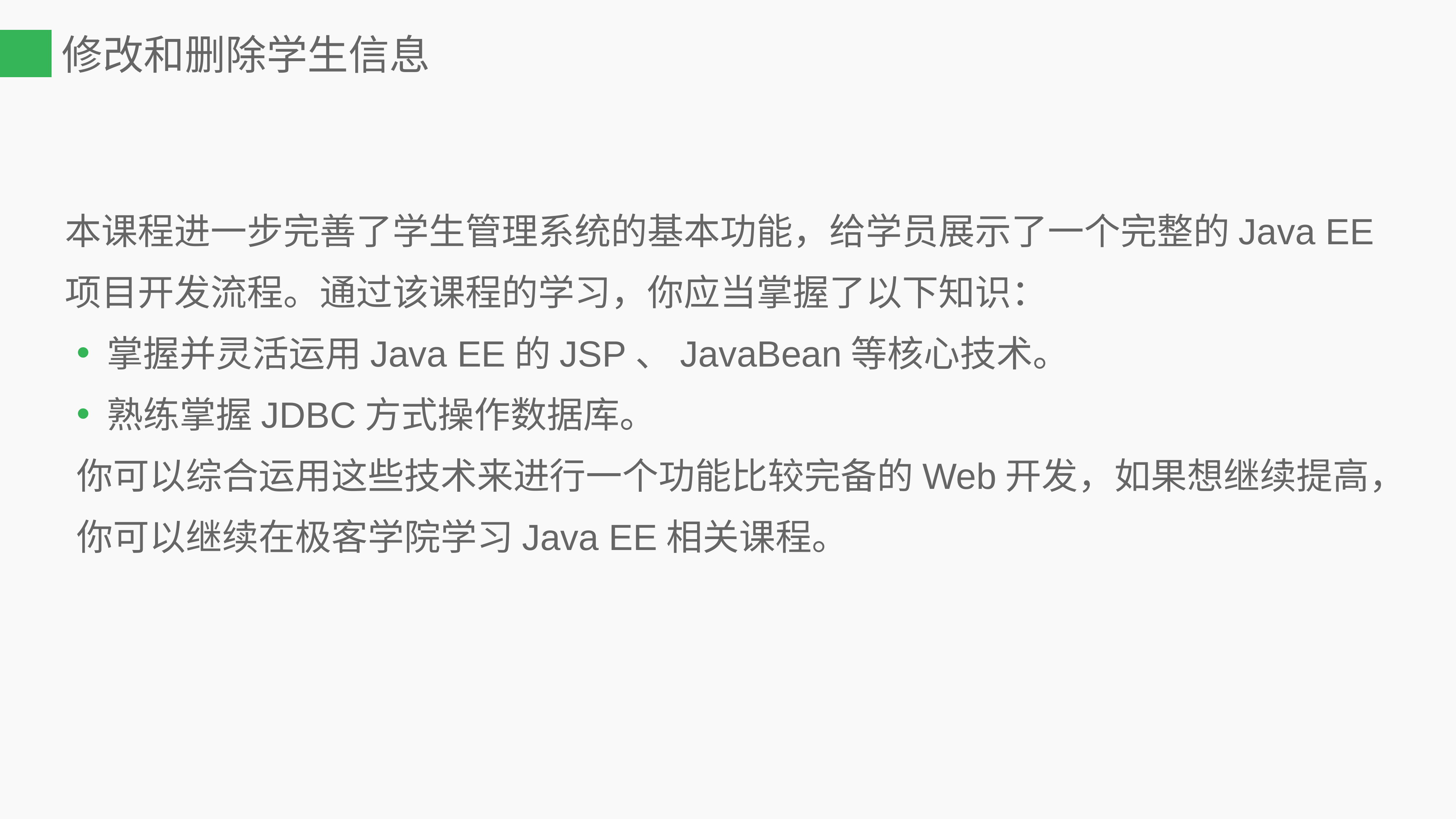

# 修改和删除学生信息
本课程进一步完善了学生管理系统的基本功能，给学员展示了一个完整的Java EE项目开发流程。通过该课程的学习，你应当掌握了以下知识：
掌握并灵活运用Java EE的JSP、JavaBean等核心技术。
熟练掌握JDBC方式操作数据库。
你可以综合运用这些技术来进行一个功能比较完备的Web开发，如果想继续提高，你可以继续在极客学院学习Java EE相关课程。